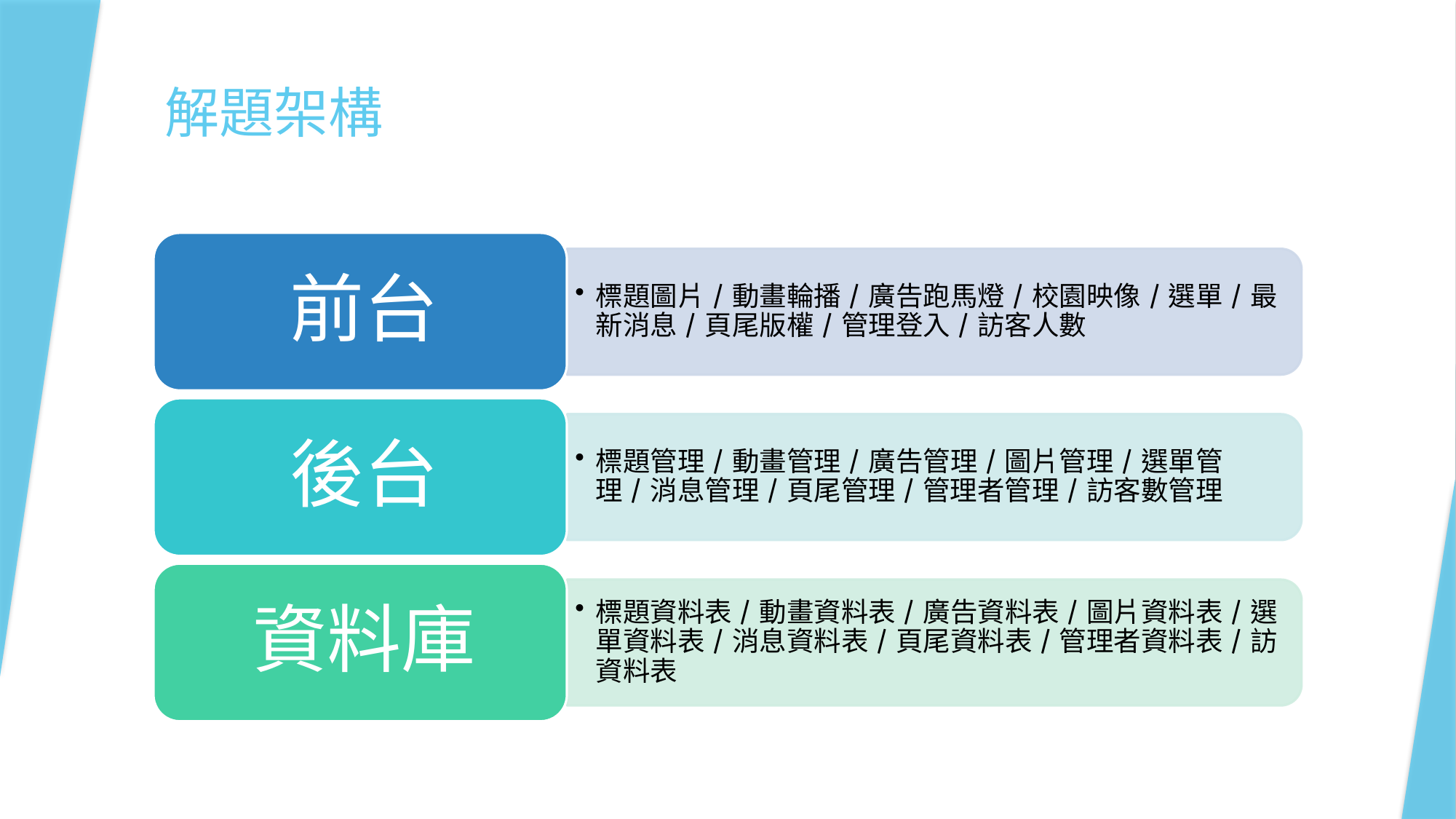

# 解題架構
標題圖片/動畫輪播/廣告跑馬燈/校園映像/選單/最新消息/頁尾版權/管理登入/訪客人數
前台
標題管理/動畫管理/廣告管理/圖片管理/選單管理/消息管理/頁尾管理/管理者管理/訪客數管理
後台
標題資料表/動畫資料表/廣告資料表/圖片資料表/選單資料表/消息資料表/頁尾資料表/管理者資料表/訪資料表
資料庫